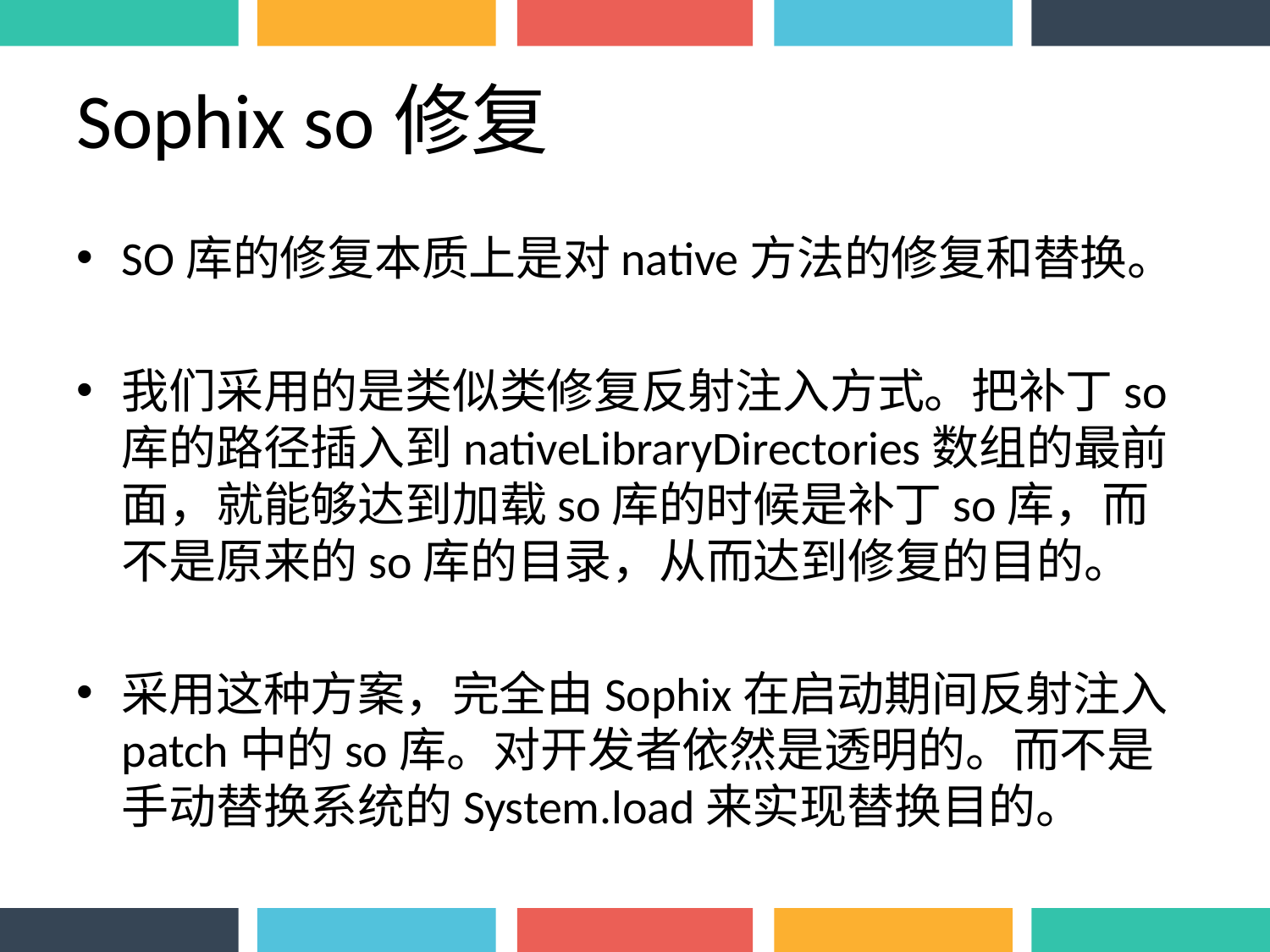

# Sophix so修复
SO库的修复本质上是对native方法的修复和替换。

我们采用的是类似类修复反射注入方式。把补丁so库的路径插入到nativeLibraryDirectories数组的最前面，就能够达到加载so库的时候是补丁so库，而不是原来的so库的目录，从而达到修复的目的。

采用这种方案，完全由Sophix在启动期间反射注入patch中的so库。对开发者依然是透明的。而不是手动替换系统的System.load来实现替换目的。